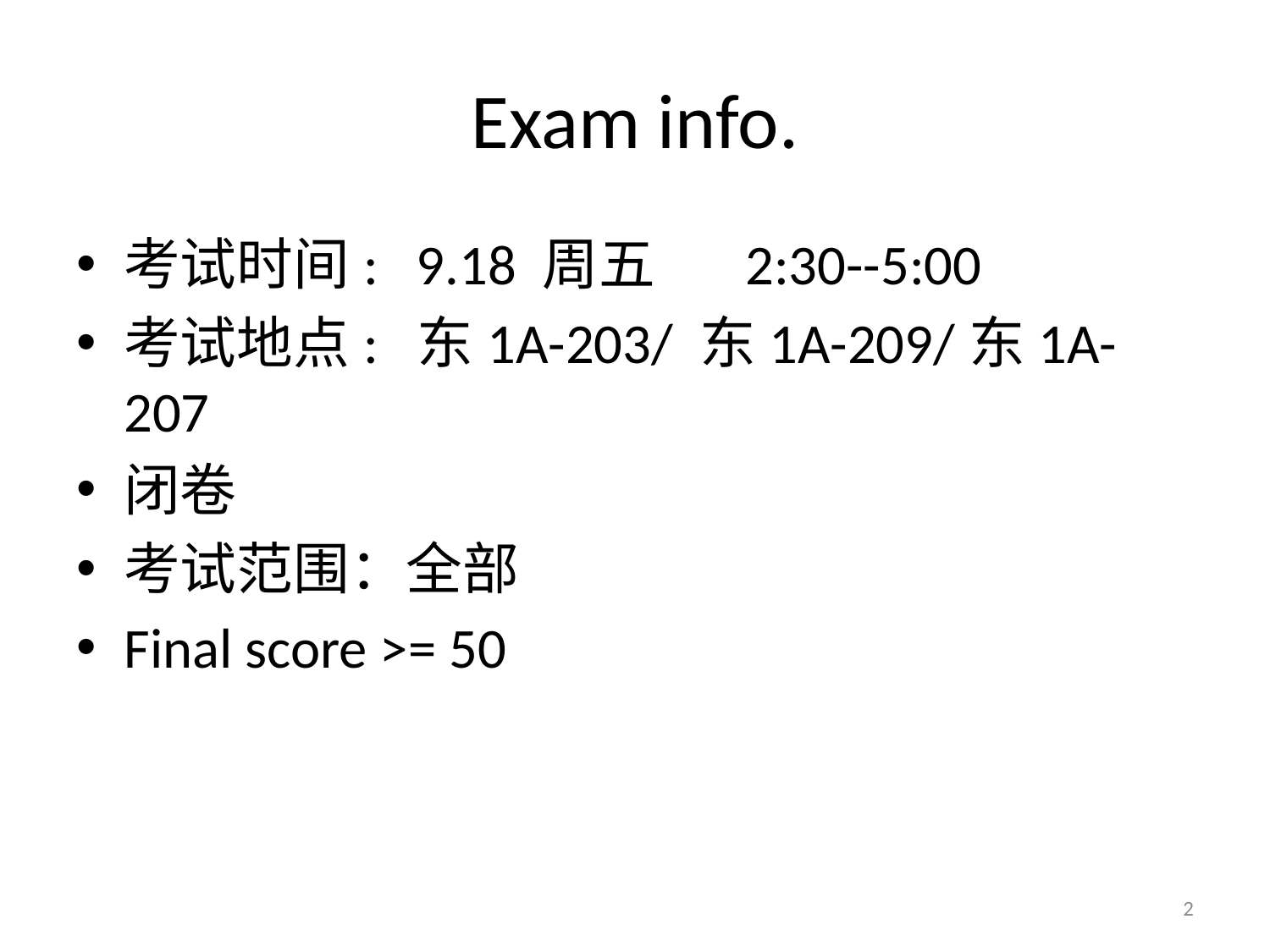

# Exam info.
考试时间:   9.18 周五      2:30--5:00
考试地点:  东1A-203/ 东1A-209/东1A-207
闭卷
考试范围：全部
Final score >= 50
2